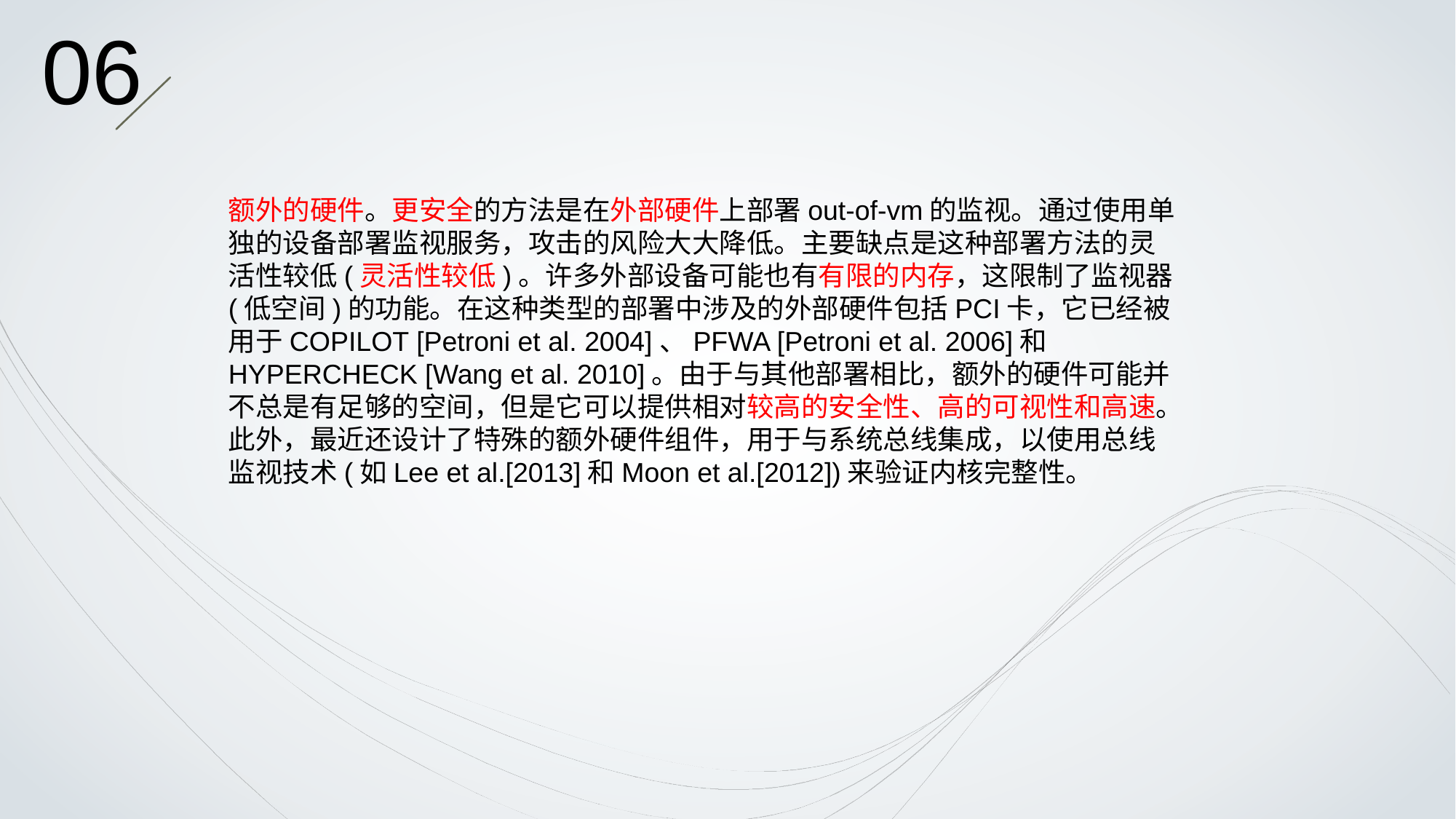

06
额外的硬件。更安全的方法是在外部硬件上部署out-of-vm的监视。通过使用单独的设备部署监视服务，攻击的风险大大降低。主要缺点是这种部署方法的灵活性较低(灵活性较低)。许多外部设备可能也有有限的内存，这限制了监视器(低空间)的功能。在这种类型的部署中涉及的外部硬件包括PCI卡，它已经被用于COPILOT [Petroni et al. 2004]、PFWA [Petroni et al. 2006]和HYPERCHECK [Wang et al. 2010]。由于与其他部署相比，额外的硬件可能并不总是有足够的空间，但是它可以提供相对较高的安全性、高的可视性和高速。此外，最近还设计了特殊的额外硬件组件，用于与系统总线集成，以使用总线监视技术(如Lee et al.[2013]和Moon et al.[2012])来验证内核完整性。